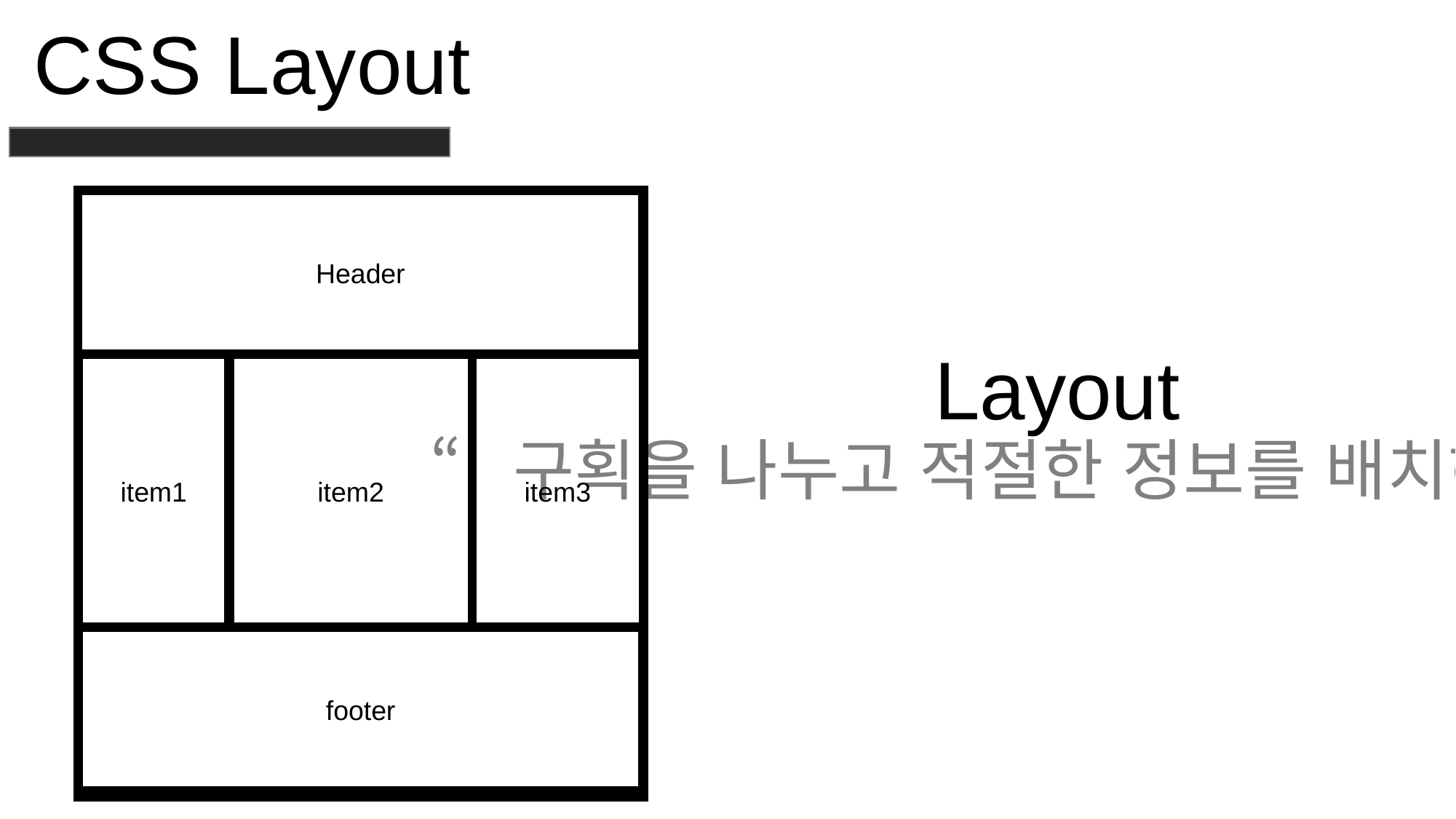

CSS Layout

Header
item2
item3
item1
Layout
“구획을 나누고 적절한 정보를 배치하는 것”
footer